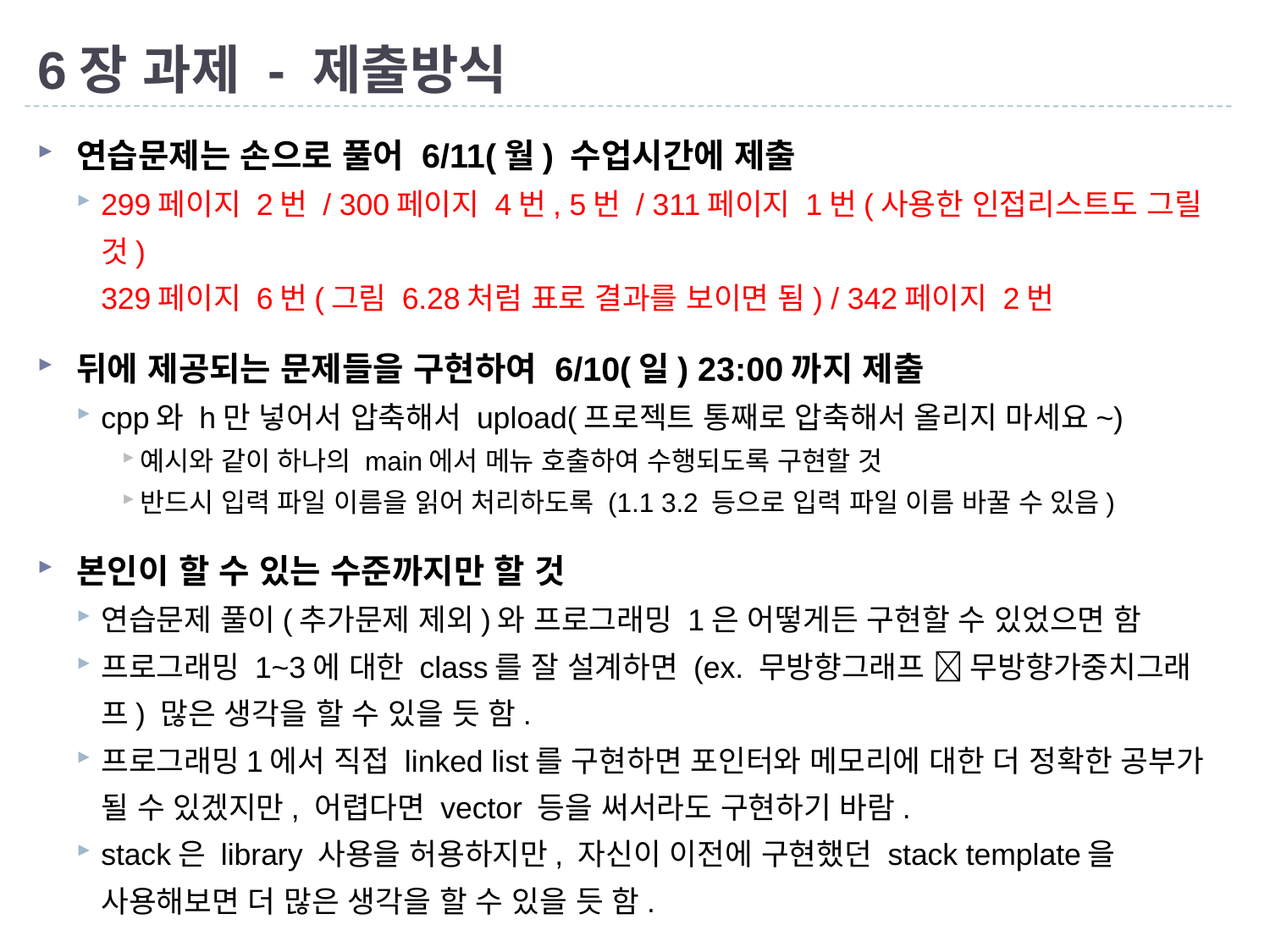

# 6장 과제 - 제출방식
연습문제는 손으로 풀어 6/11(월) 수업시간에 제출
299페이지 2번 / 300페이지 4번, 5번 / 311페이지 1번(사용한 인접리스트도 그릴 것)
329페이지 6번(그림 6.28처럼 표로 결과를 보이면 됨) / 342페이지 2번
뒤에 제공되는 문제들을 구현하여 6/10(일) 23:00까지 제출
cpp와 h만 넣어서 압축해서 upload(프로젝트 통째로 압축해서 올리지 마세요~)
예시와 같이 하나의 main에서 메뉴 호출하여 수행되도록 구현할 것
반드시 입력 파일 이름을 읽어 처리하도록 (1.1 3.2 등으로 입력 파일 이름 바꿀 수 있음)
본인이 할 수 있는 수준까지만 할 것
연습문제 풀이(추가문제 제외)와 프로그래밍 1은 어떻게든 구현할 수 있었으면 함
프로그래밍 1~3에 대한 class를 잘 설계하면 (ex. 무방향그래프 ⊃ 무방향가중치그래프) 많은 생각을 할 수 있을 듯 함.
프로그래밍1에서 직접 linked list를 구현하면 포인터와 메모리에 대한 더 정확한 공부가 될 수 있겠지만, 어렵다면 vector 등을 써서라도 구현하기 바람.
stack은 library 사용을 허용하지만, 자신이 이전에 구현했던 stack template을 사용해보면 더 많은 생각을 할 수 있을 듯 함.